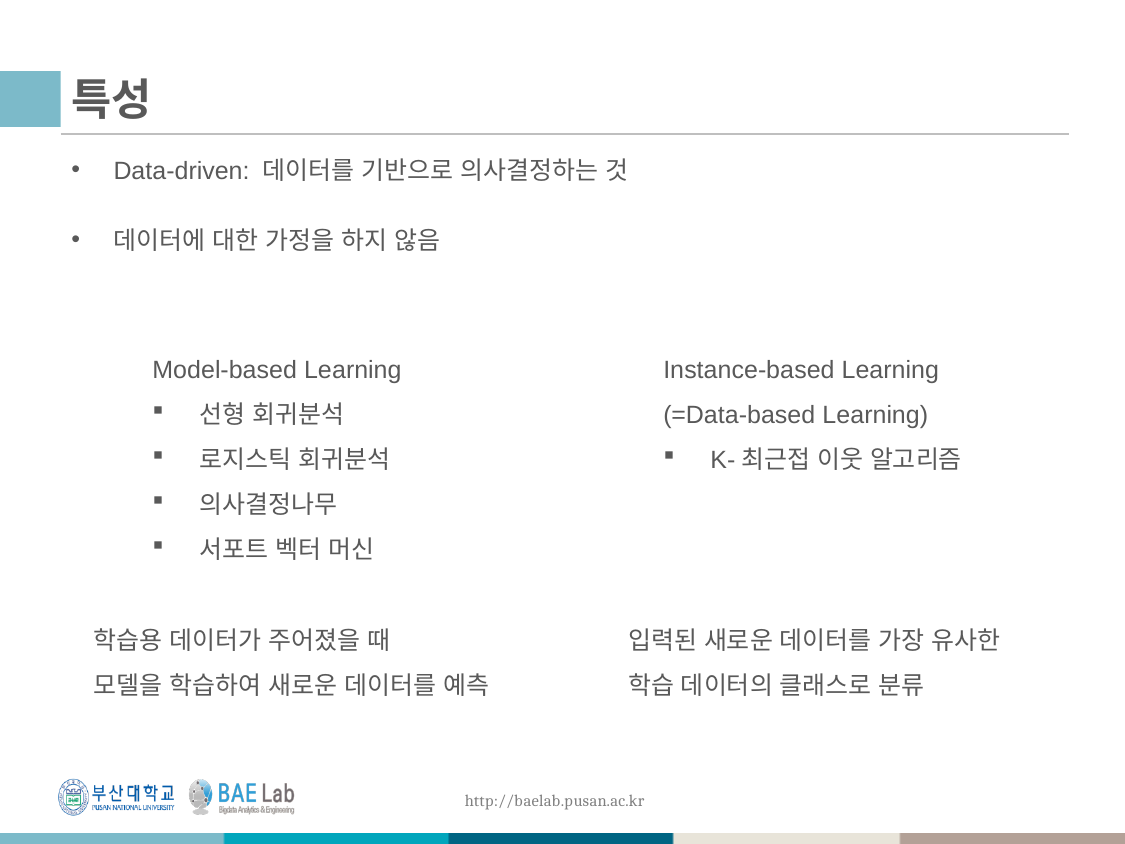

# 특성
Data-driven: 데이터를 기반으로 의사결정하는 것

데이터에 대한 가정을 하지 않음
Model-based Learning
선형 회귀분석
로지스틱 회귀분석
의사결정나무
서포트 벡터 머신
Instance-based Learning
(=Data-based Learning)
K-최근접 이웃 알고리즘
학습용 데이터가 주어졌을 때
모델을 학습하여 새로운 데이터를 예측
입력된 새로운 데이터를 가장 유사한 학습 데이터의 클래스로 분류